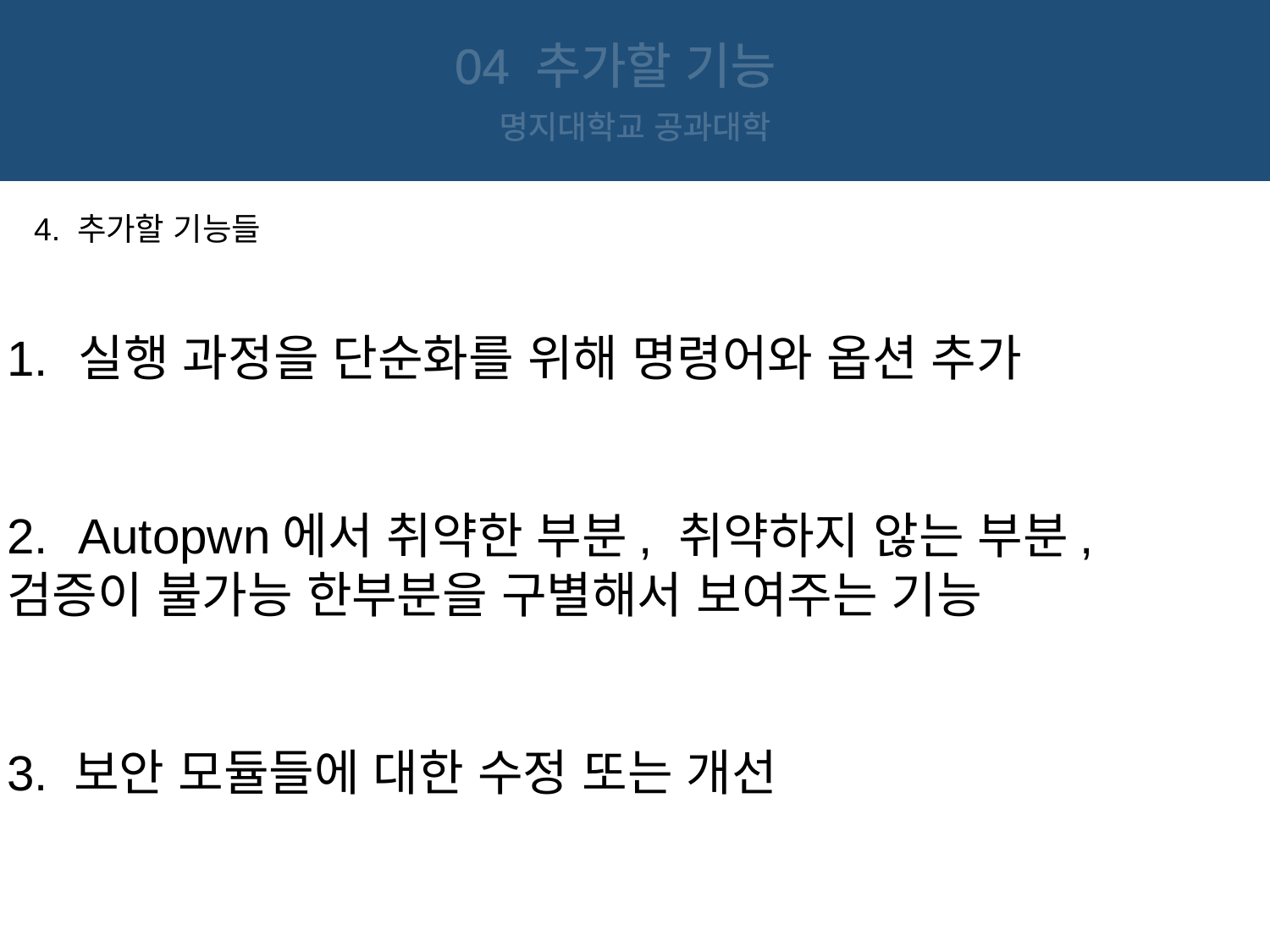

04 추가할 기능
명지대학교 공과대학
4. 추가할 기능들

실행 과정을 단순화를 위해 명령어와 옵션 추가

Autopwn에서 취약한 부분, 취약하지 않는 부분,
검증이 불가능 한부분을 구별해서 보여주는 기능

3. 보안 모듈들에 대한 수정 또는 개선